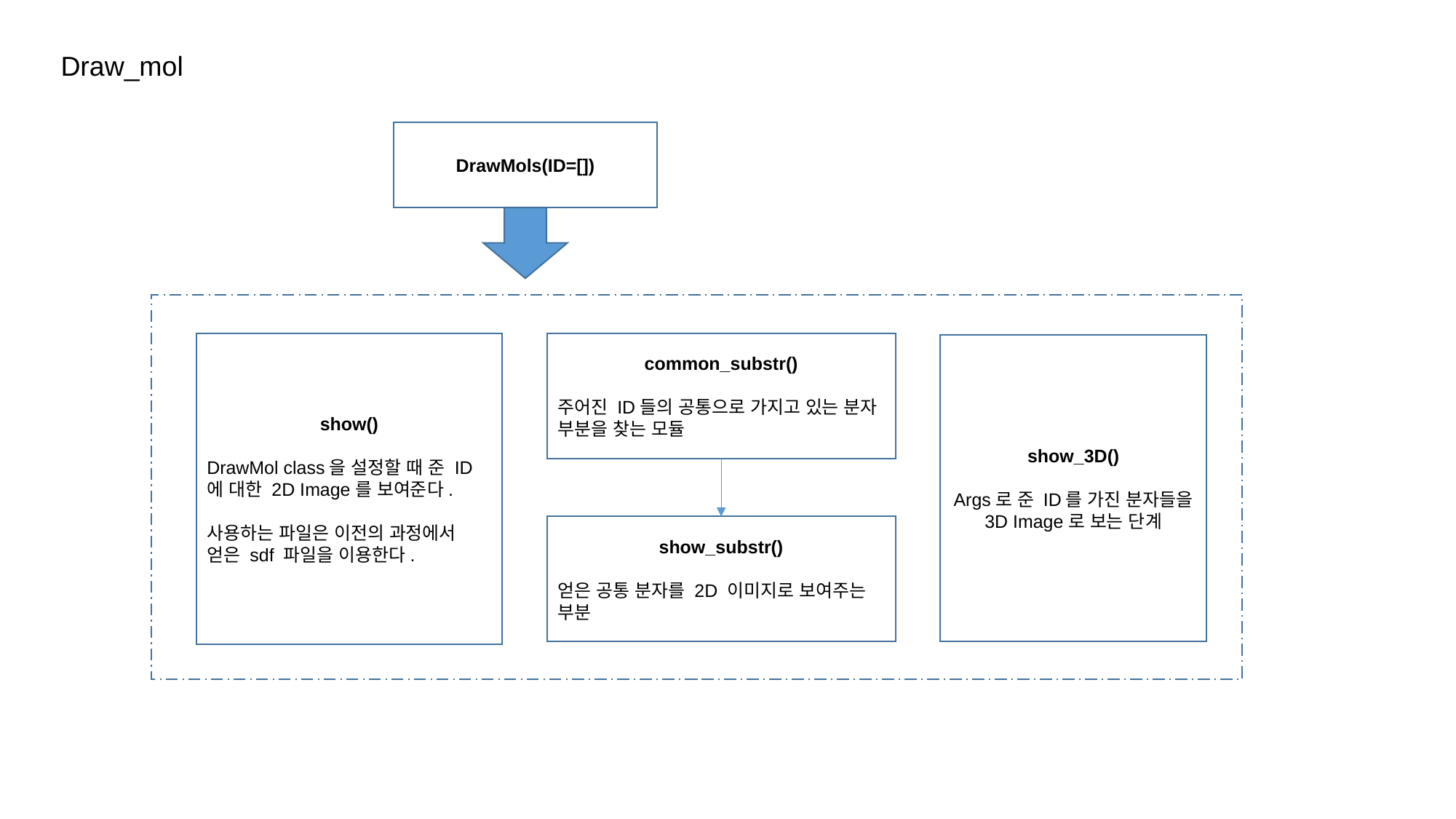

Draw_mol
DrawMols(ID=[])

show()

DrawMol class을 설정할 때 준 ID에 대한 2D Image를 보여준다.

사용하는 파일은 이전의 과정에서 얻은 sdf 파일을 이용한다.
common_substr()

주어진 ID들의 공통으로 가지고 있는 분자 부분을 찾는 모듈
show_3D()

Args로 준 ID를 가진 분자들을 3D Image로 보는 단계
show_substr()

얻은 공통 분자를 2D 이미지로 보여주는 부분